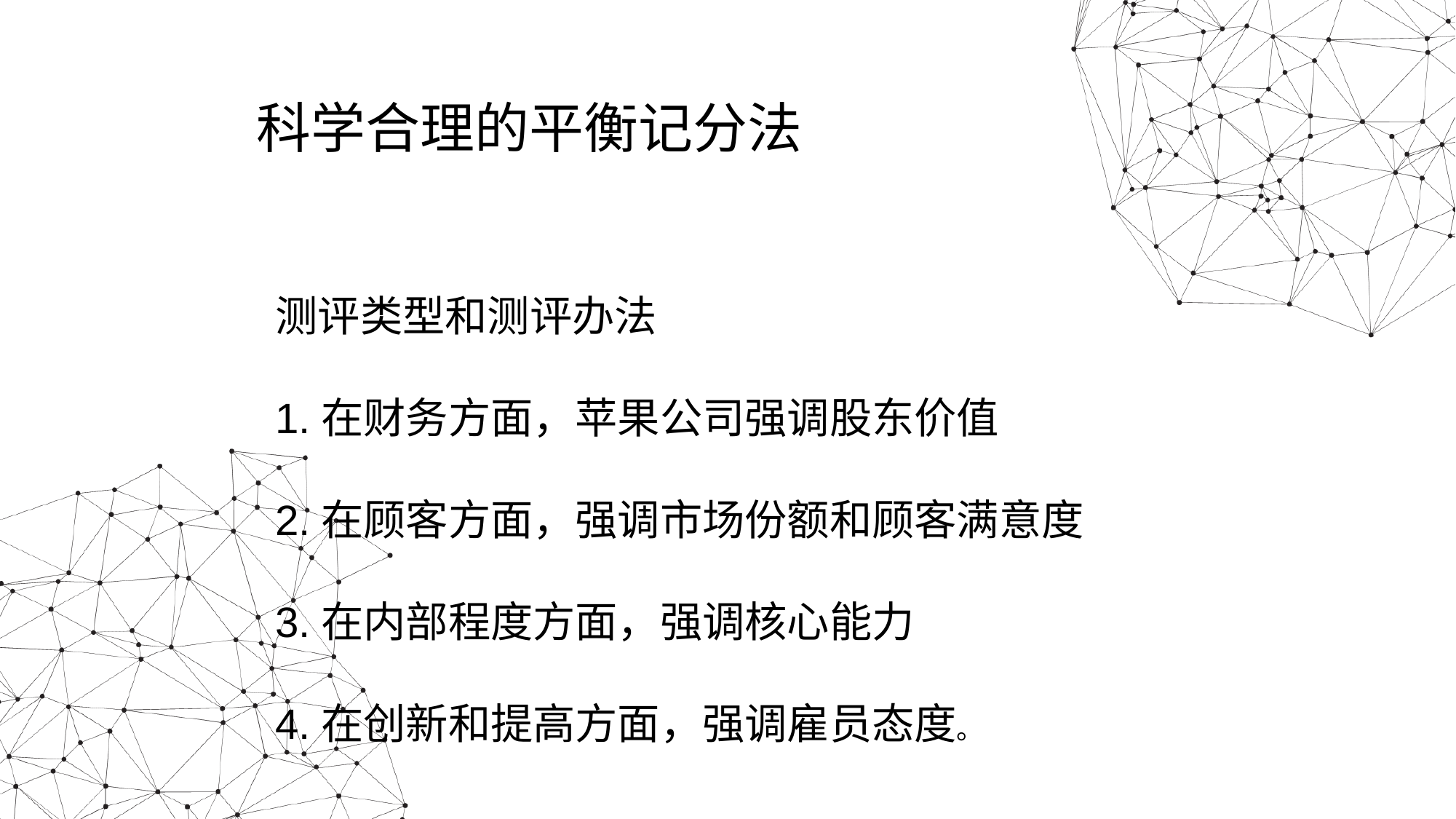

科学合理的平衡记分法
测评类型和测评办法

1.在财务方面，苹果公司强调股东价值

2.在顾客方面，强调市场份额和顾客满意度

3.在内部程度方面，强调核心能力

4.在创新和提高方面，强调雇员态度。